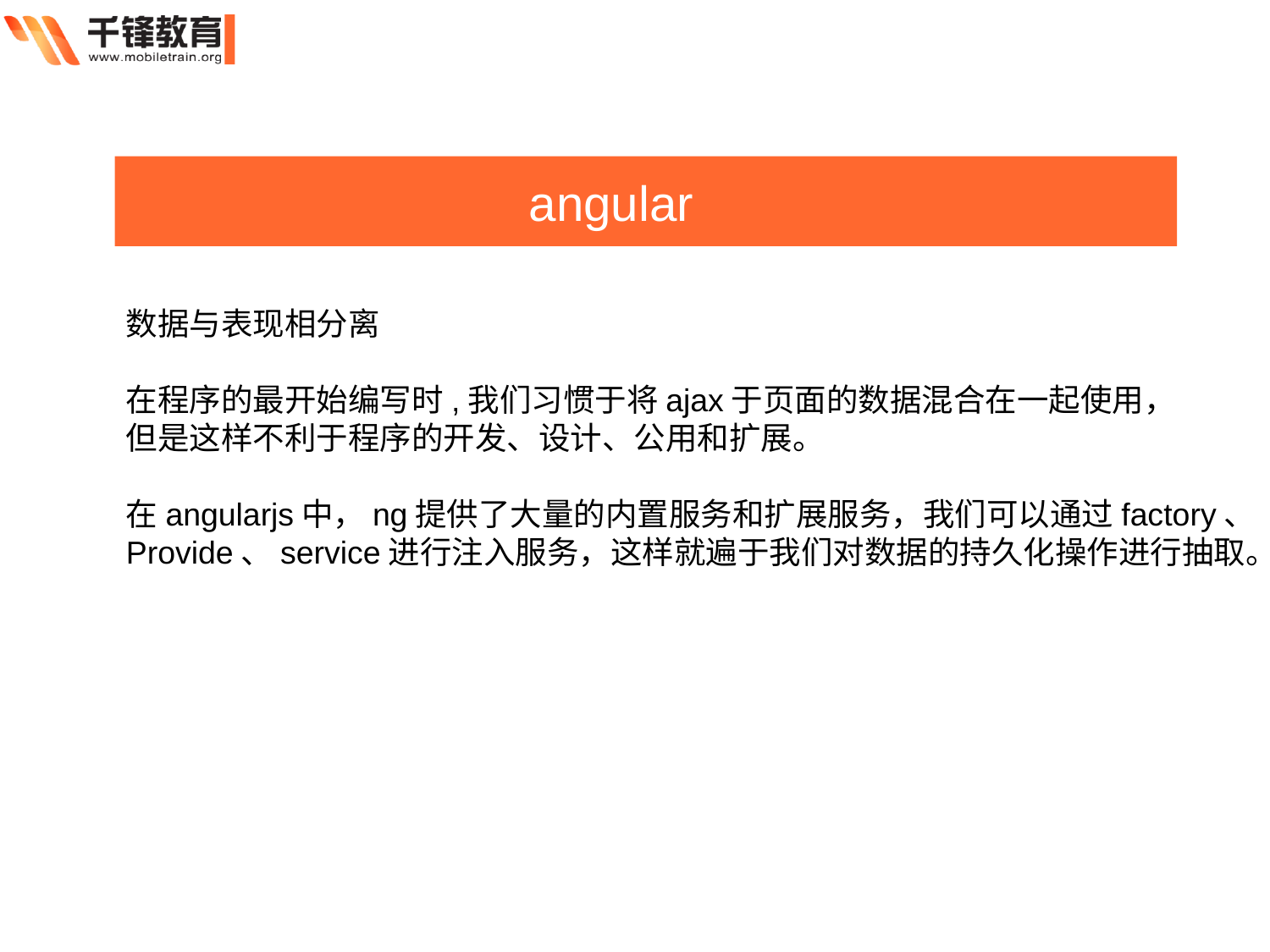

angular
数据与表现相分离

在程序的最开始编写时,我们习惯于将ajax于页面的数据混合在一起使用，
但是这样不利于程序的开发、设计、公用和扩展。

在angularjs中，ng提供了大量的内置服务和扩展服务，我们可以通过factory、
Provide、service进行注入服务，这样就遍于我们对数据的持久化操作进行抽取。